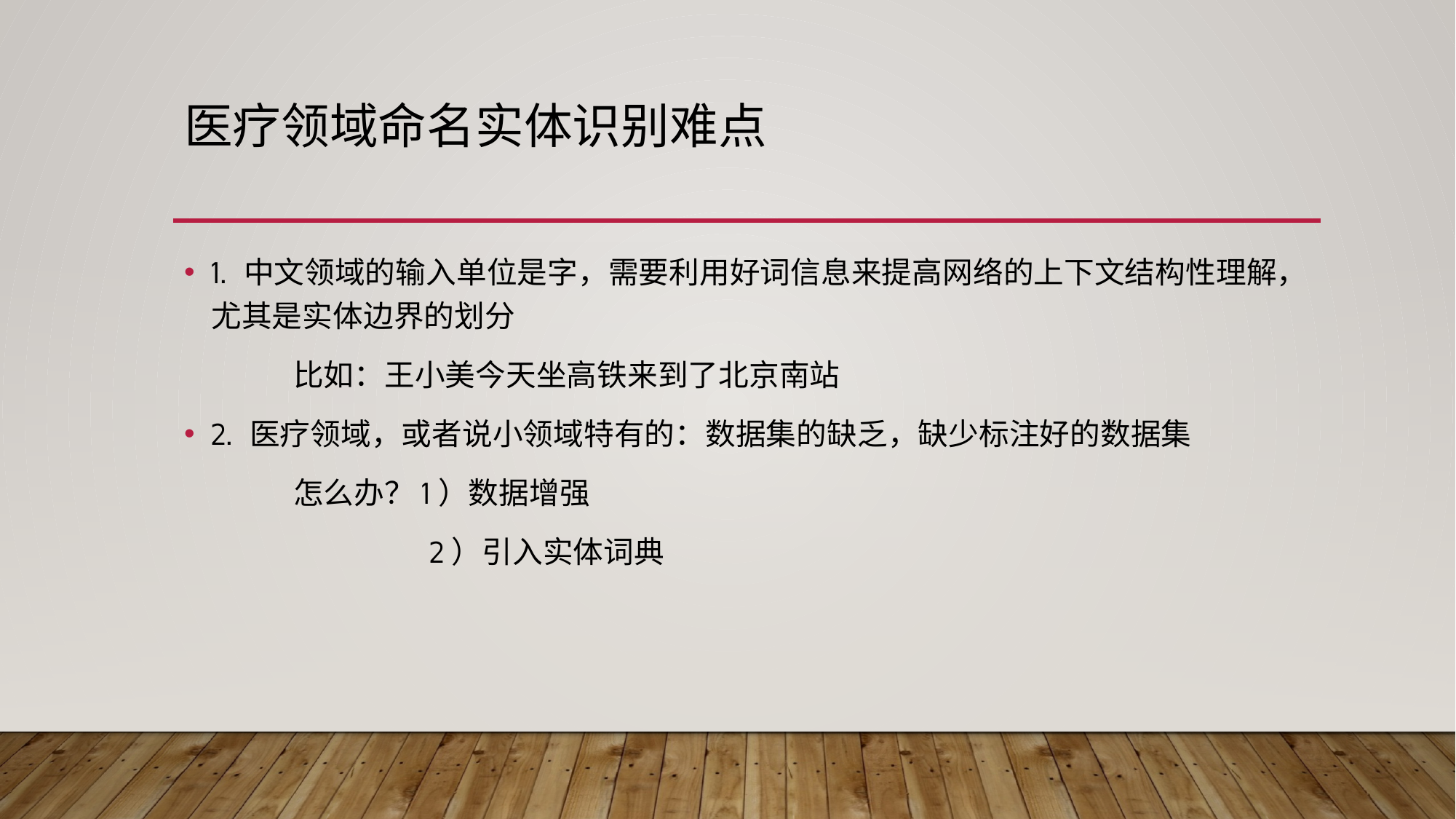

# 医疗领域命名实体识别难点
1. 中文领域的输入单位是字，需要利用好词信息来提高网络的上下文结构性理解，尤其是实体边界的划分
	比如：王小美今天坐高铁来到了北京南站
2. 医疗领域，或者说小领域特有的：数据集的缺乏，缺少标注好的数据集
	怎么办？1）数据增强
	               2）引入实体词典